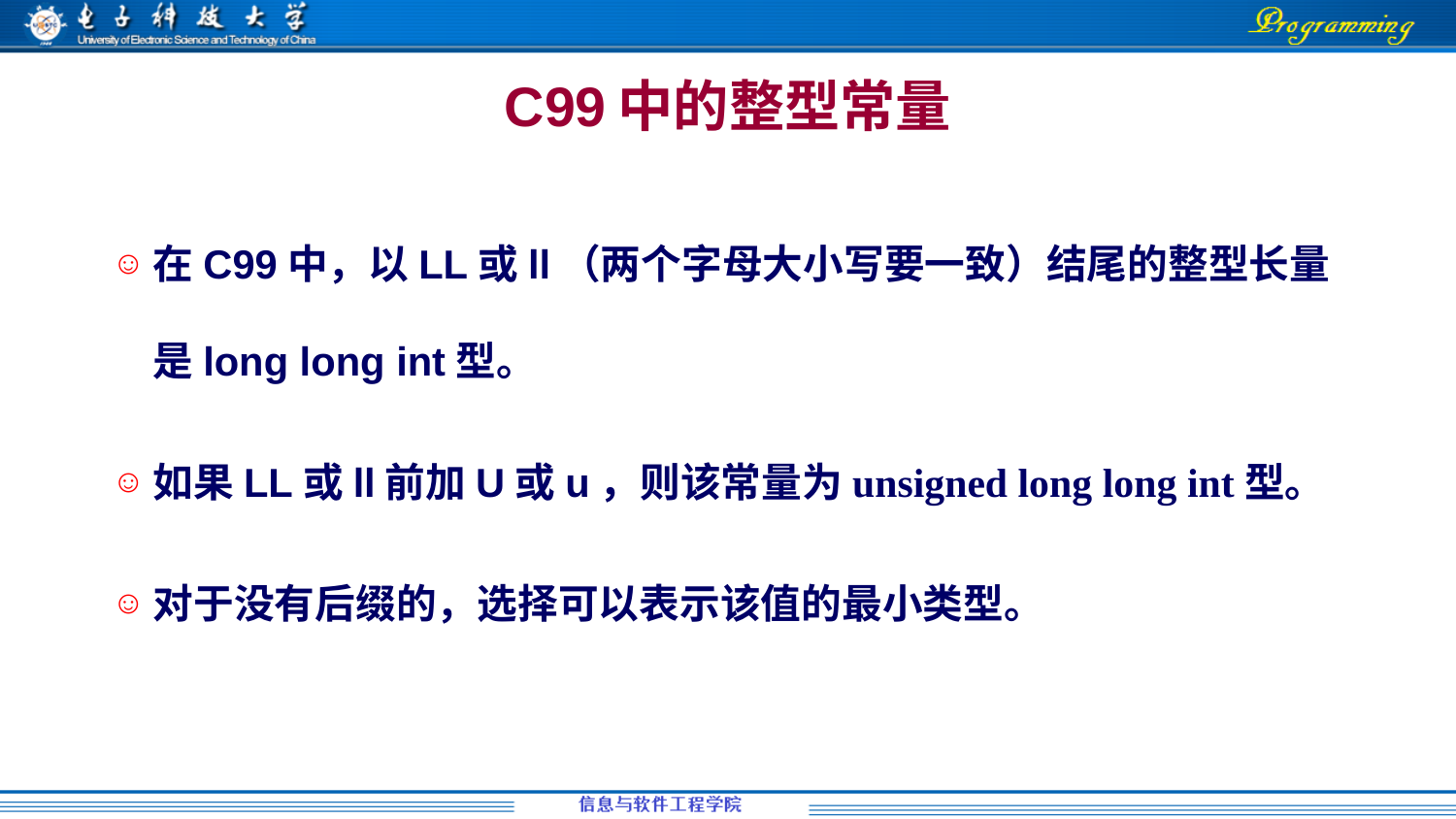

# C99中的整型常量
在C99中，以LL或ll（两个字母大小写要一致）结尾的整型长量是long long int型。
如果LL或ll前加U或u，则该常量为unsigned long long int型。
对于没有后缀的，选择可以表示该值的最小类型。